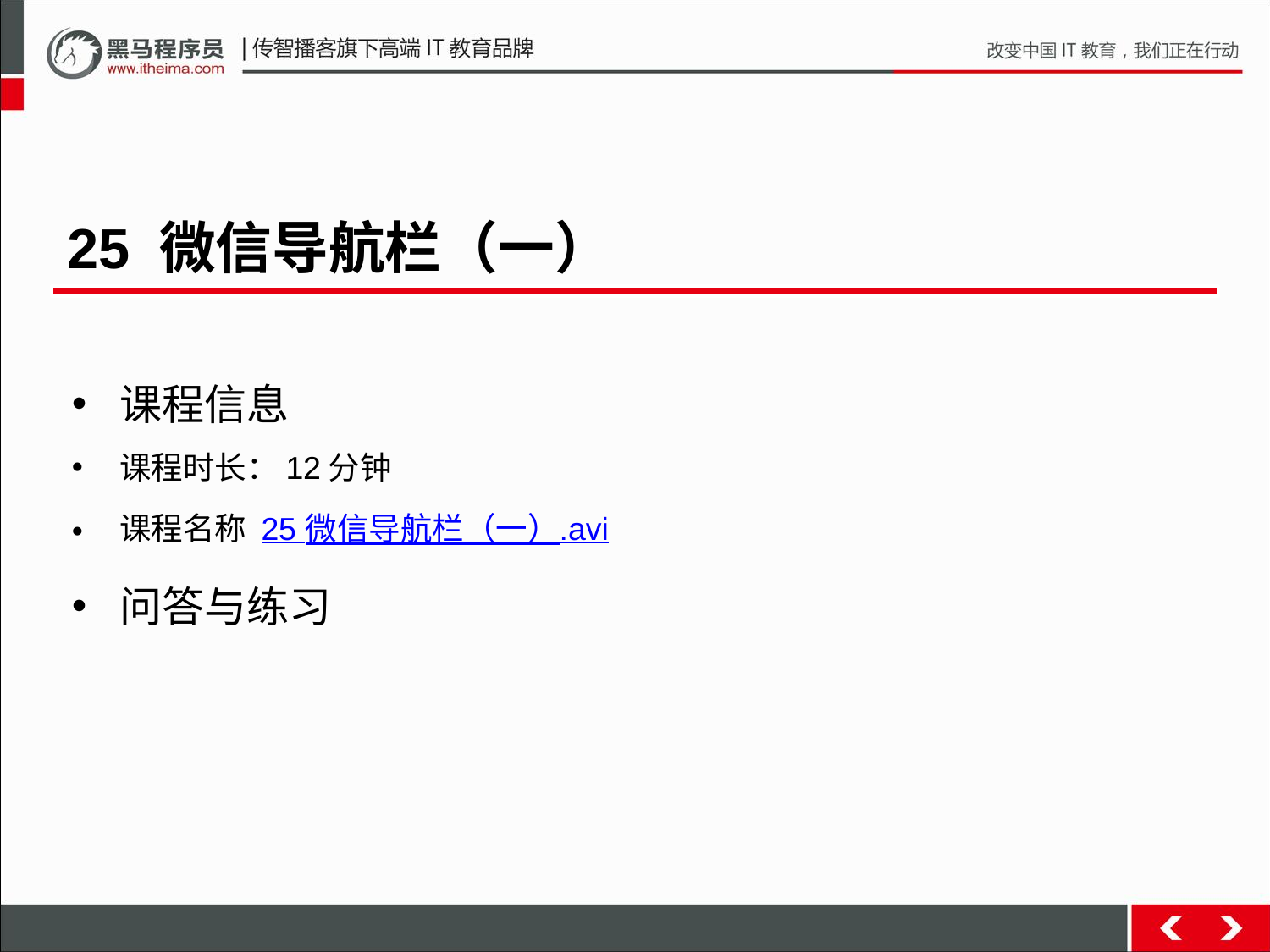

25 微信导航栏（一）
课程信息
课程时长：12分钟
课程名称 25 微信导航栏（一）.avi
问答与练习